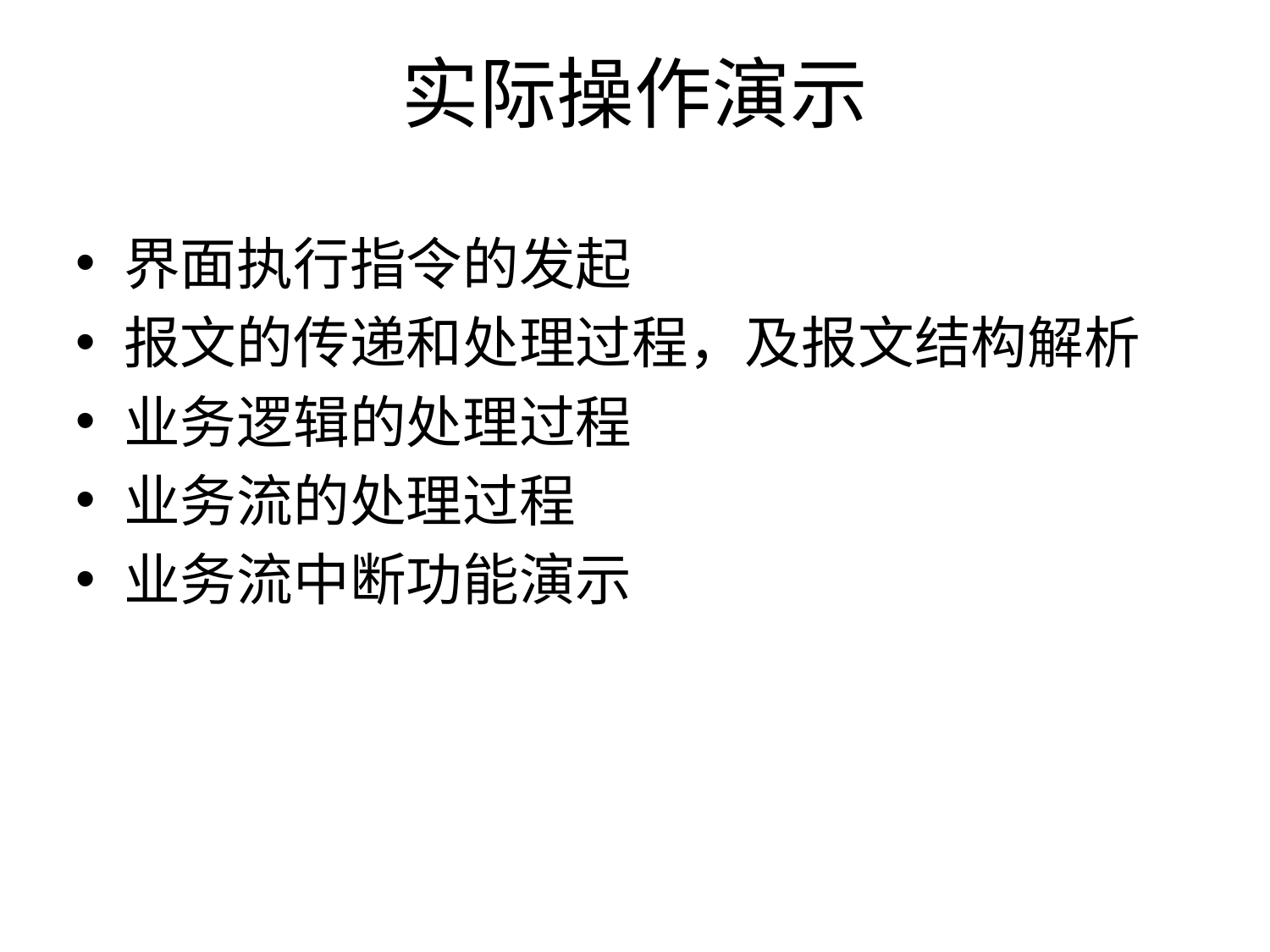

实际操作演示
界面执行指令的发起
报文的传递和处理过程，及报文结构解析
业务逻辑的处理过程
业务流的处理过程
业务流中断功能演示